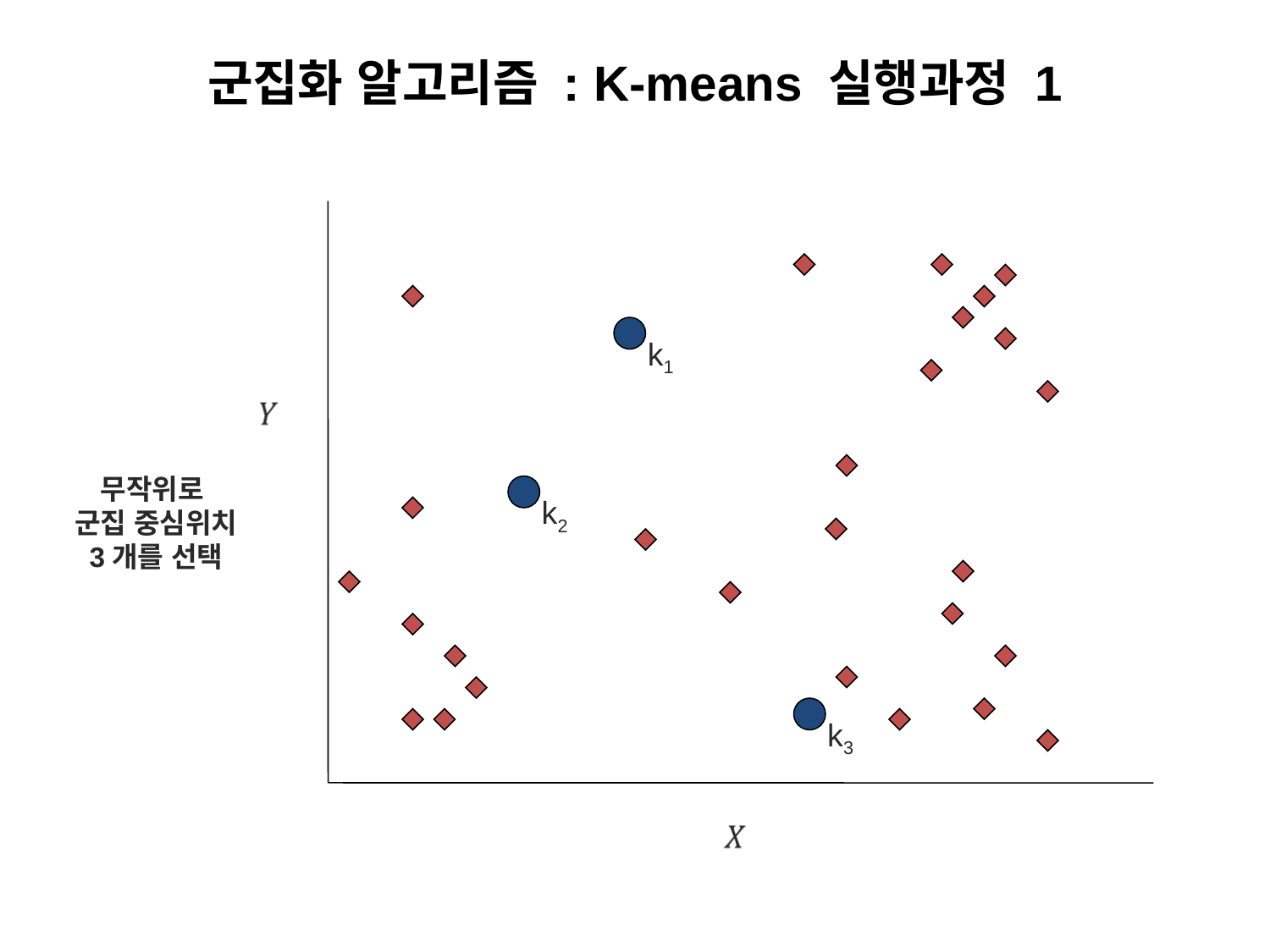

# 군집화 알고리즘 : K-means 실행과정 1

k1

k2

k3

무작위로
군집 중심위치
3개를 선택